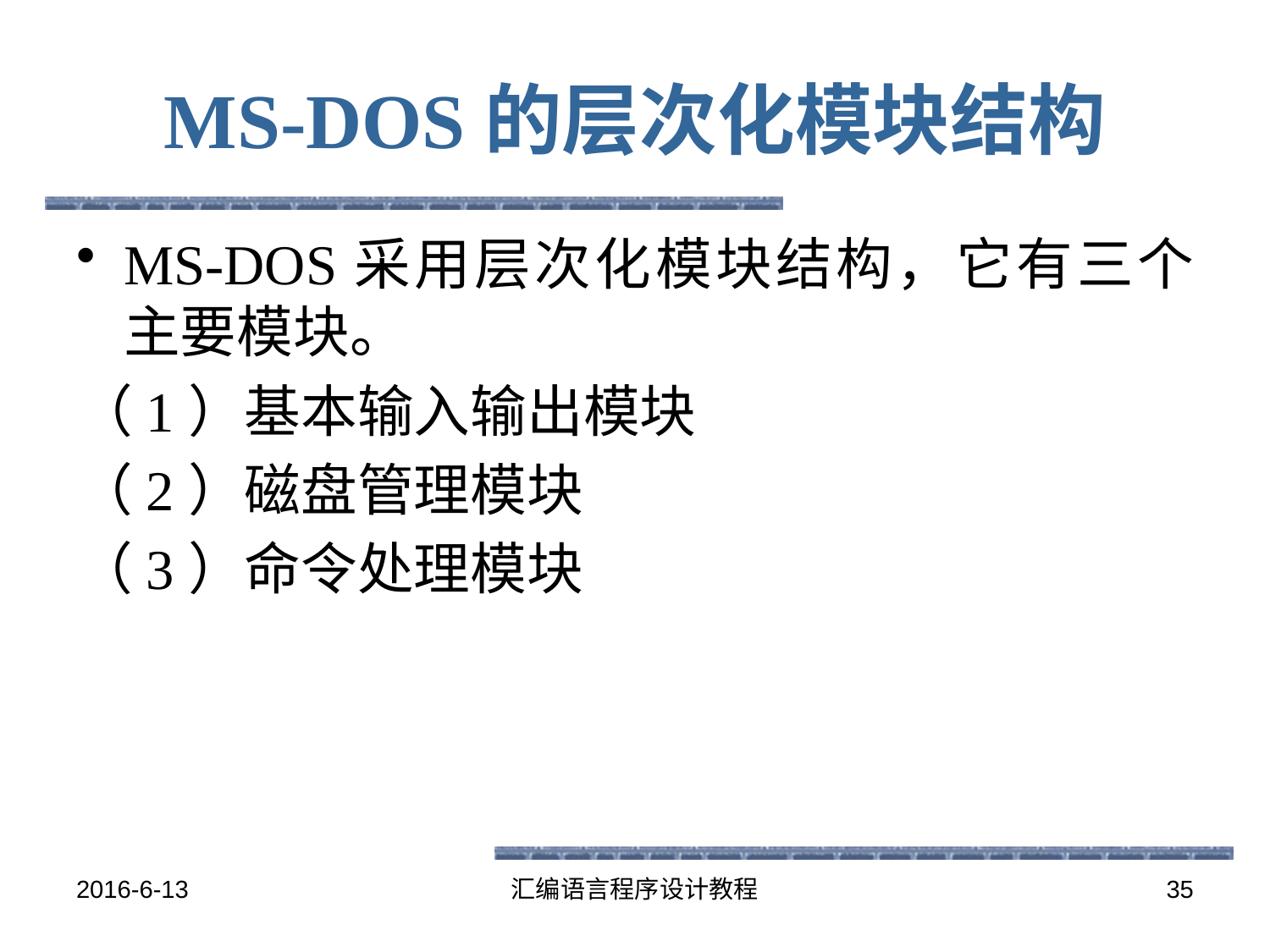

# MS-DOS的层次化模块结构
MS-DOS采用层次化模块结构，它有三个主要模块。
（1）基本输入输出模块
（2）磁盘管理模块
（3）命令处理模块
2016-6-13
汇编语言程序设计教程
35